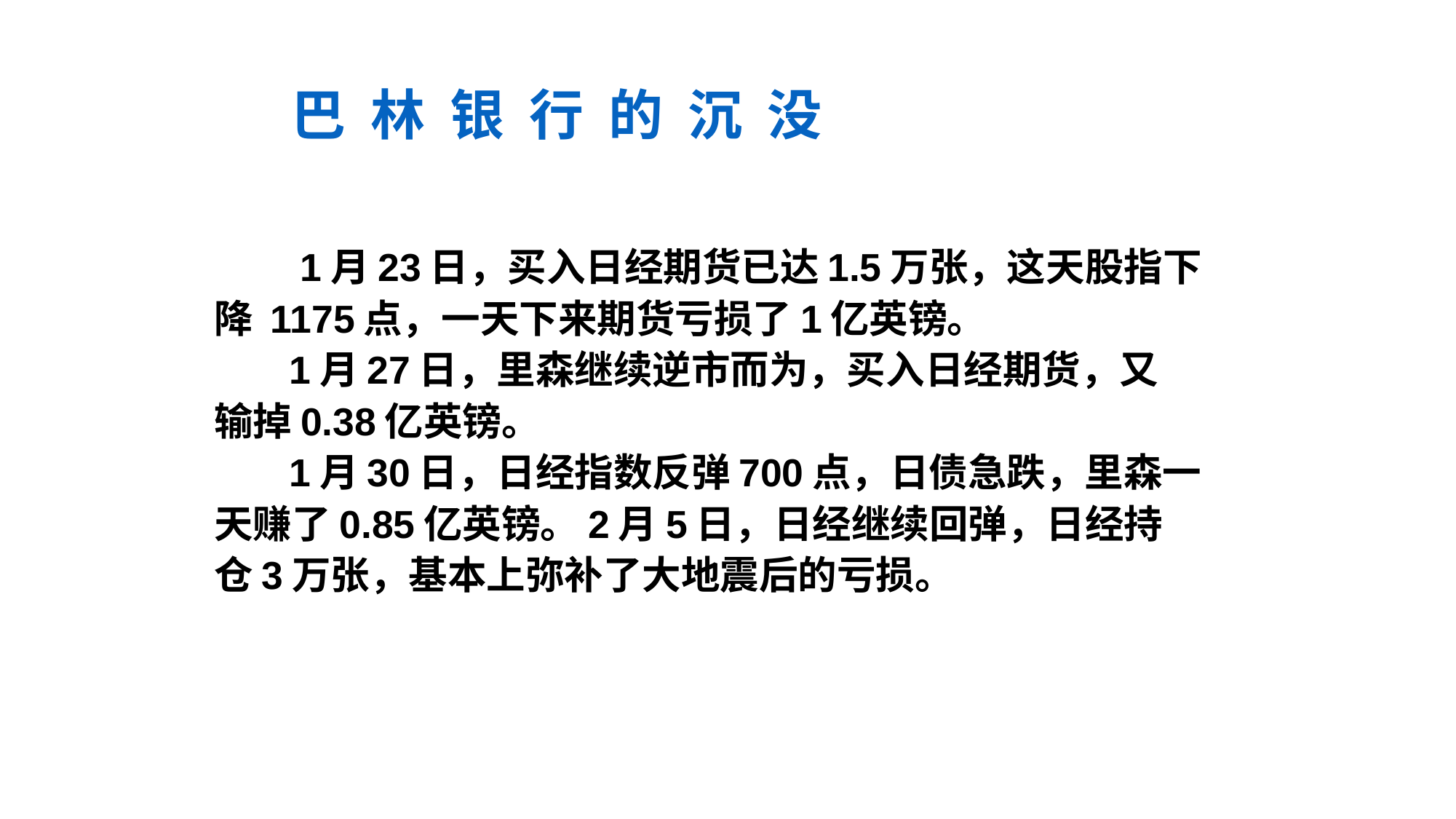

巴  林  银  行  的  沉  没
           1月23日，买入日经期货已达1.5万张，这天股指下
降 1175点，一天下来期货亏损了1亿英镑。
       1月27日，里森继续逆市而为，买入日经期货，又
输掉0.38亿英镑。
       1月30日，日经指数反弹700点，日债急跌，里森一
天赚了0.85亿英镑。2月5日，日经继续回弹，日经持
仓3万张，基本上弥补了大地震后的亏损。